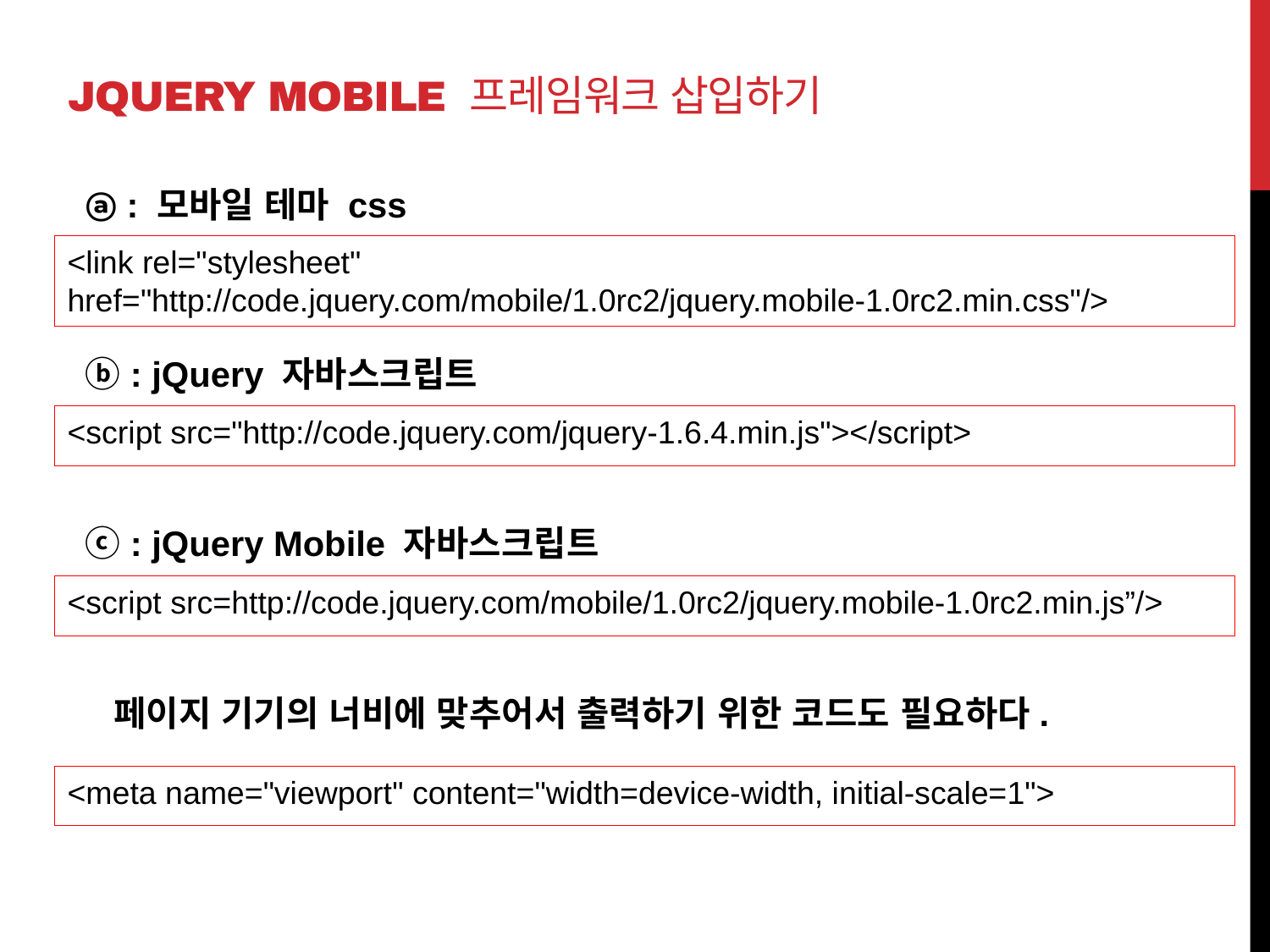

# jQuery Mobile 프레임워크 삽입하기
ⓐ : 모바일 테마 css

ⓑ : jQuery 자바스크립트

ⓒ : jQuery Mobile 자바스크립트

  페이지 기기의 너비에 맞추어서 출력하기 위한 코드도 필요하다.

<link rel="stylesheet"
href="http://code.jquery.com/mobile/1.0rc2/jquery.mobile-1.0rc2.min.css"/>

<script src="http://code.jquery.com/jquery-1.6.4.min.js"></script>
<script src=http://code.jquery.com/mobile/1.0rc2/jquery.mobile-1.0rc2.min.js”/>
<meta name="viewport" content="width=device-width, initial-scale=1">